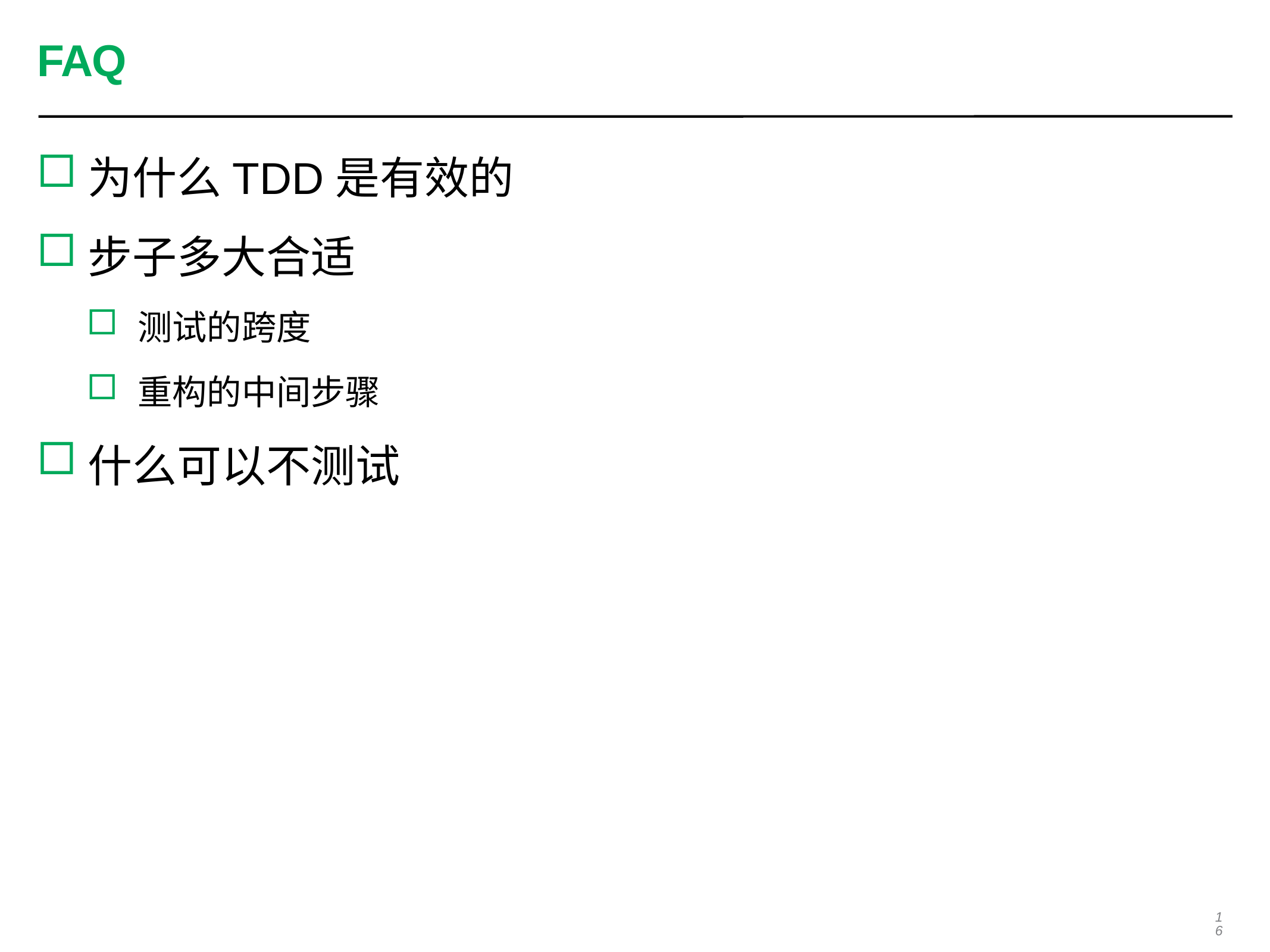

# FAQ
为什么TDD是有效的
步子多大合适
测试的跨度
重构的中间步骤
什么可以不测试
16